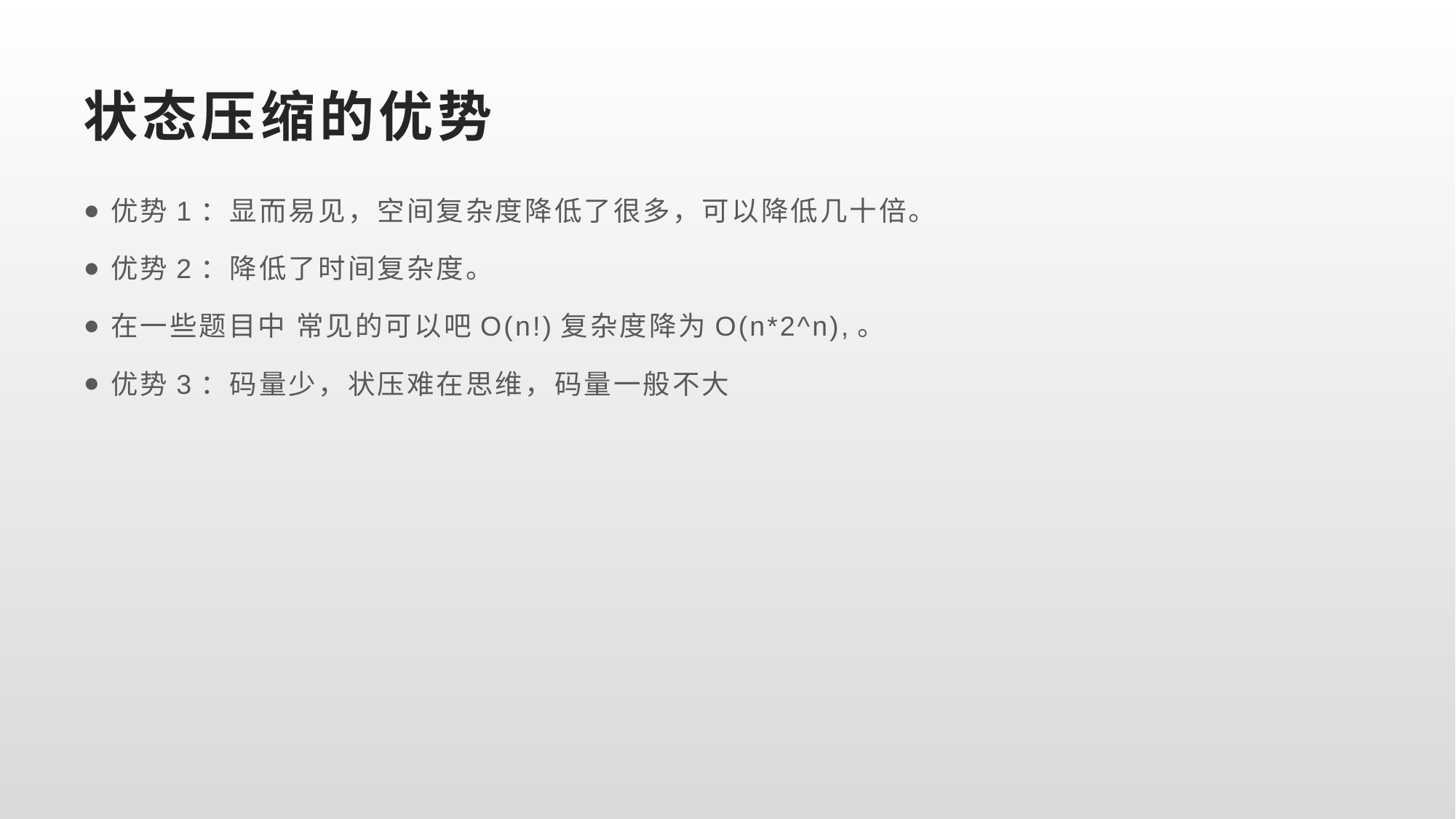

# 状态压缩的优势
优势1：显而易见，空间复杂度降低了很多，可以降低几十倍。
优势2：降低了时间复杂度。
在一些题目中 常见的可以吧O(n!)复杂度降为O(n*2^n),。
优势3：码量少，状压难在思维，码量一般不大